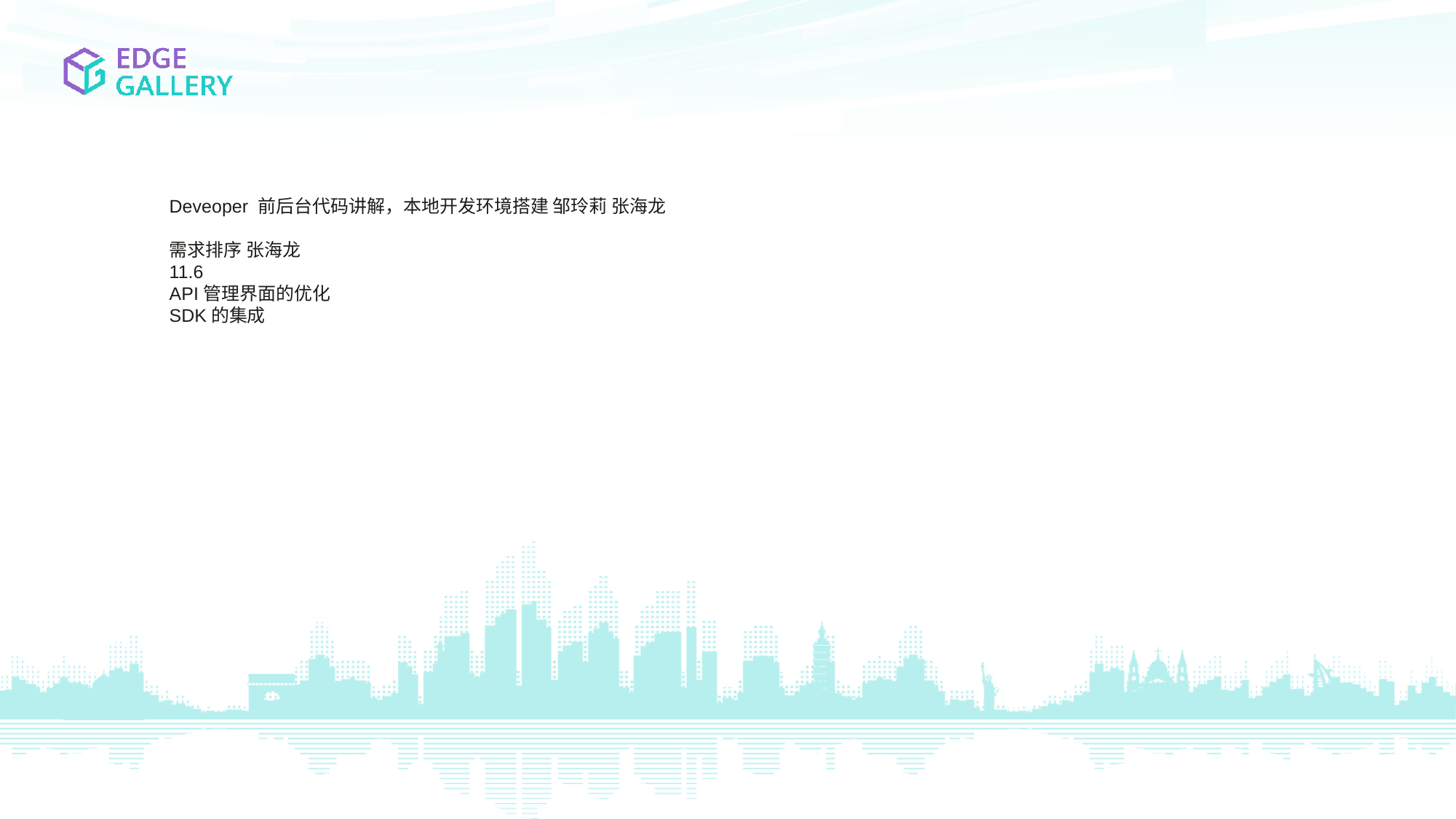

Deveoper 前后台代码讲解，本地开发环境搭建 邹玲莉 张海龙

需求排序 张海龙
11.6
API管理界面的优化
SDK的集成